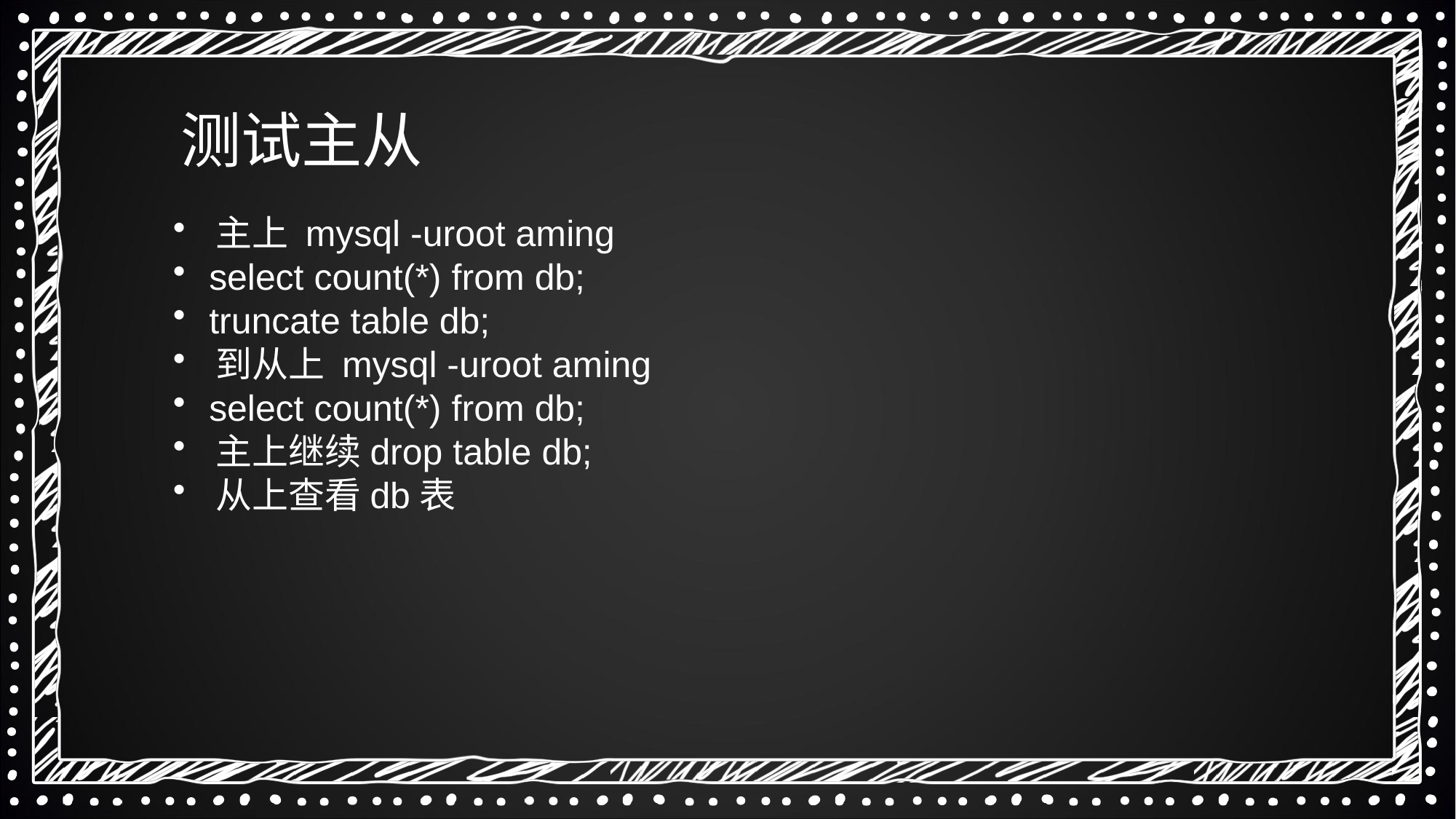

测试主从
 主上 mysql -uroot aming
 select count(*) from db;
 truncate table db;
 到从上 mysql -uroot aming
 select count(*) from db;
 主上继续drop table db;
 从上查看db表